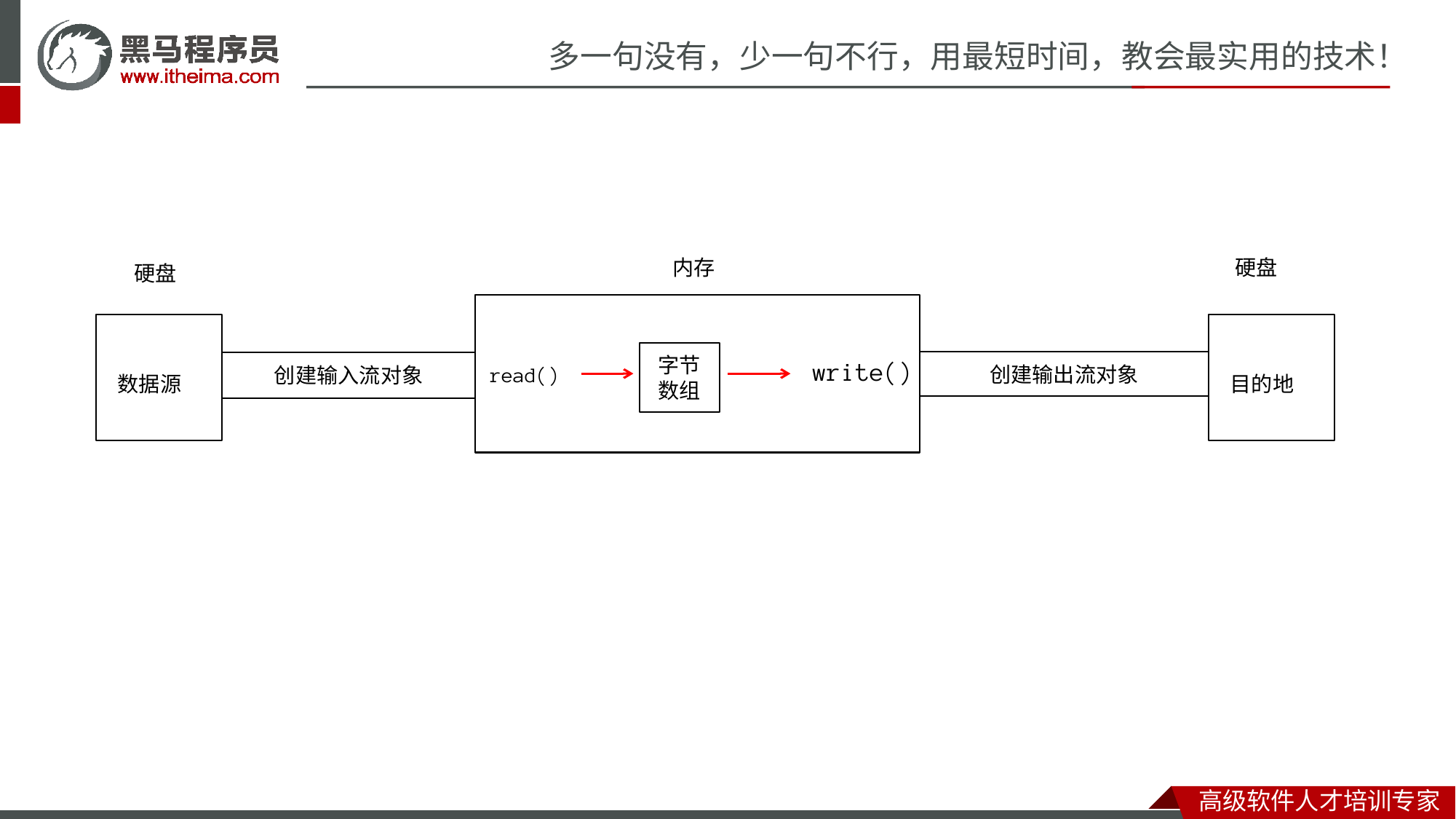

内存

硬盘
目的地s
硬盘
数据源s
字节数组
write()
创建输出流对象
创建输入流对象
read()